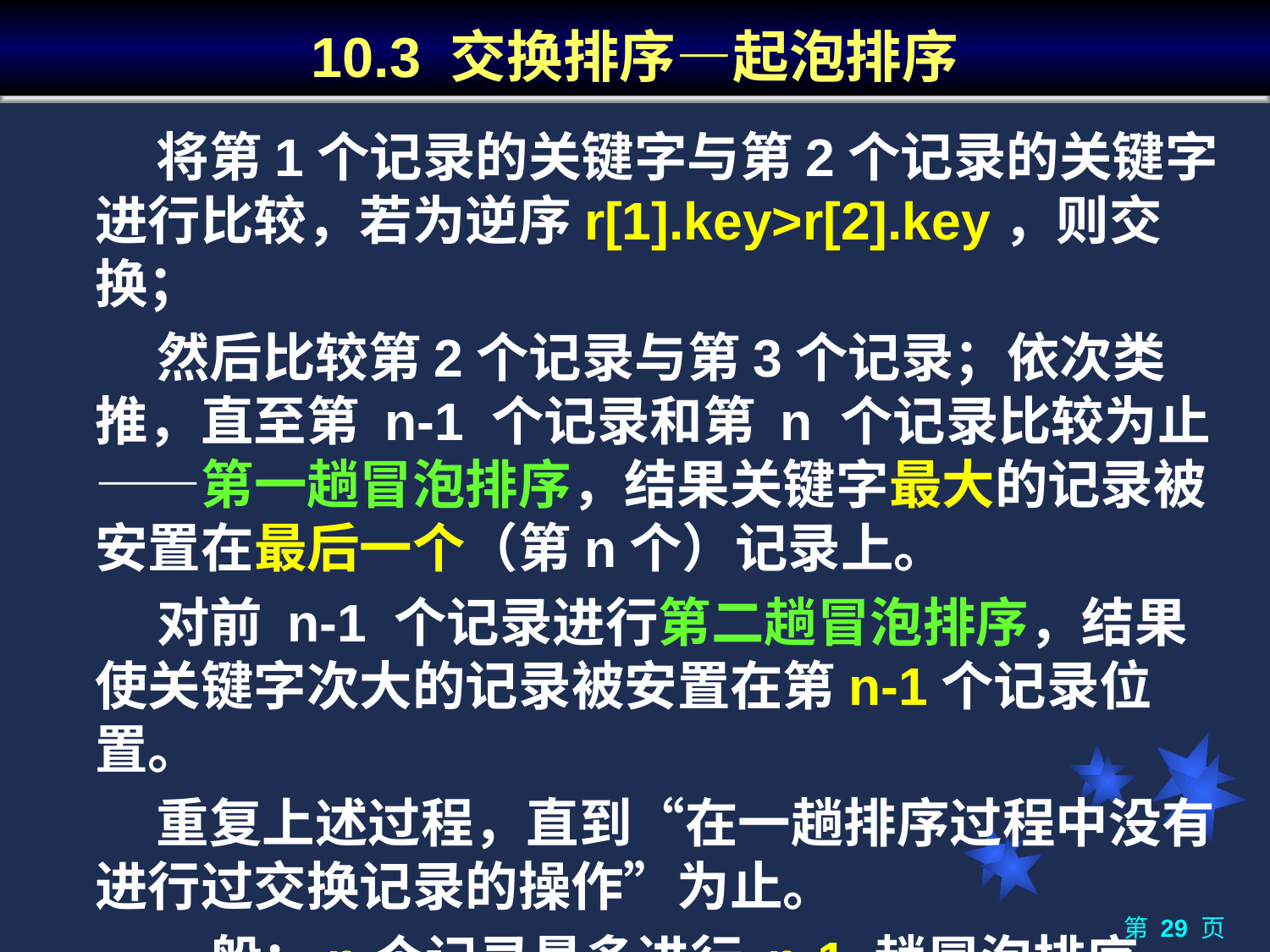

# 10.3 交换排序—起泡排序
	    将第1个记录的关键字与第2个记录的关键字进行比较，若为逆序r[1].key>r[2].key，则交换；
        然后比较第2个记录与第3个记录；依次类推，直至第 n-1 个记录和第 n 个记录比较为止——第一趟冒泡排序，结果关键字最大的记录被安置在最后一个（第n个）记录上。
        对前 n-1 个记录进行第二趟冒泡排序，结果使关键字次大的记录被安置在第n-1个记录位置。
	    重复上述过程，直到“在一趟排序过程中没有进行过交换记录的操作”为止。
	    一般：n个记录最多进行 n-1 趟冒泡排序。
第 29 页